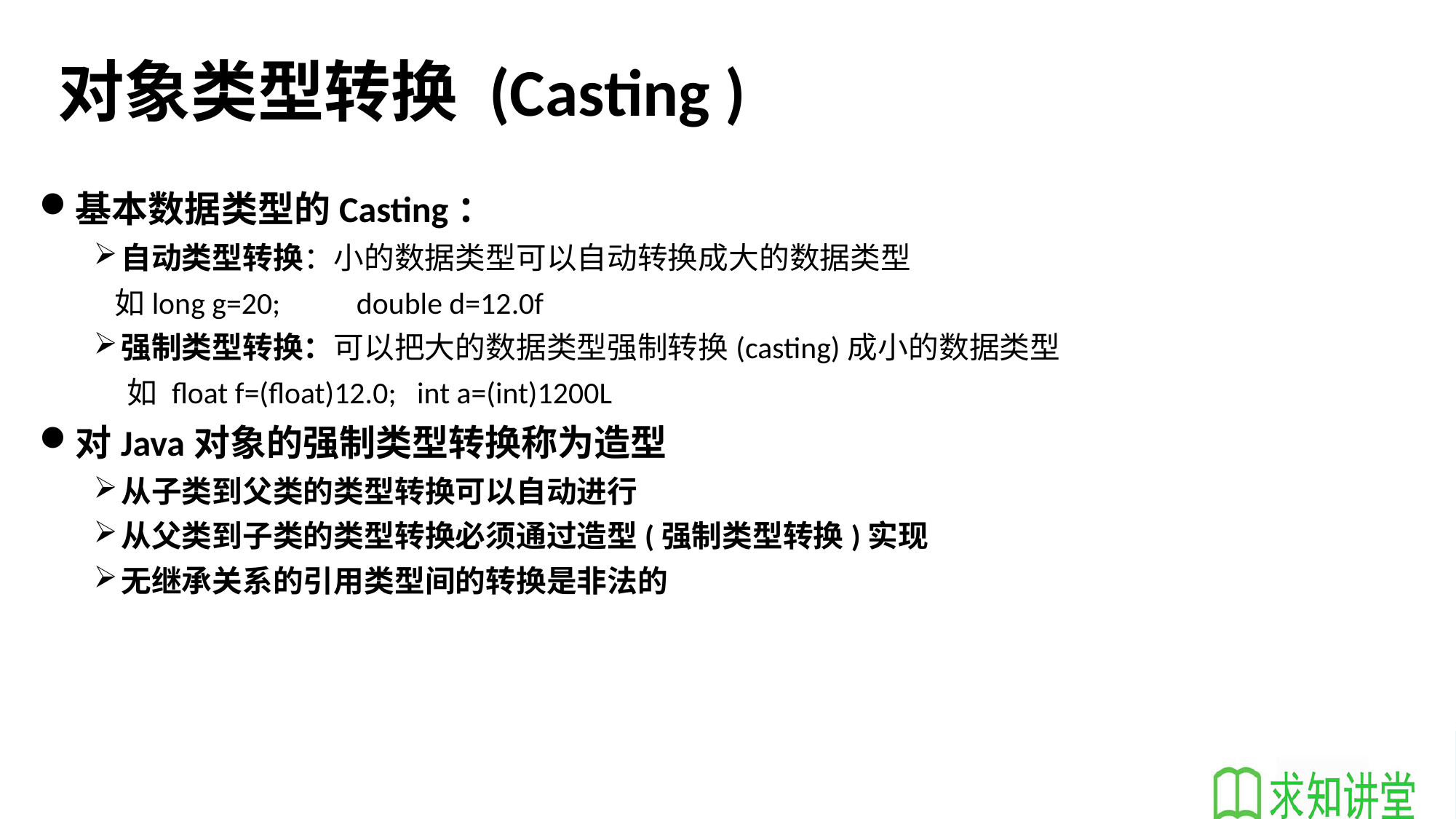

# 对象类型转换 (Casting )
基本数据类型的Casting：
自动类型转换：小的数据类型可以自动转换成大的数据类型
	      如long g=20;           double d=12.0f
强制类型转换：可以把大的数据类型强制转换(casting)成小的数据类型
            如 float f=(float)12.0;   int a=(int)1200L
对Java对象的强制类型转换称为造型
从子类到父类的类型转换可以自动进行
从父类到子类的类型转换必须通过造型(强制类型转换)实现
无继承关系的引用类型间的转换是非法的